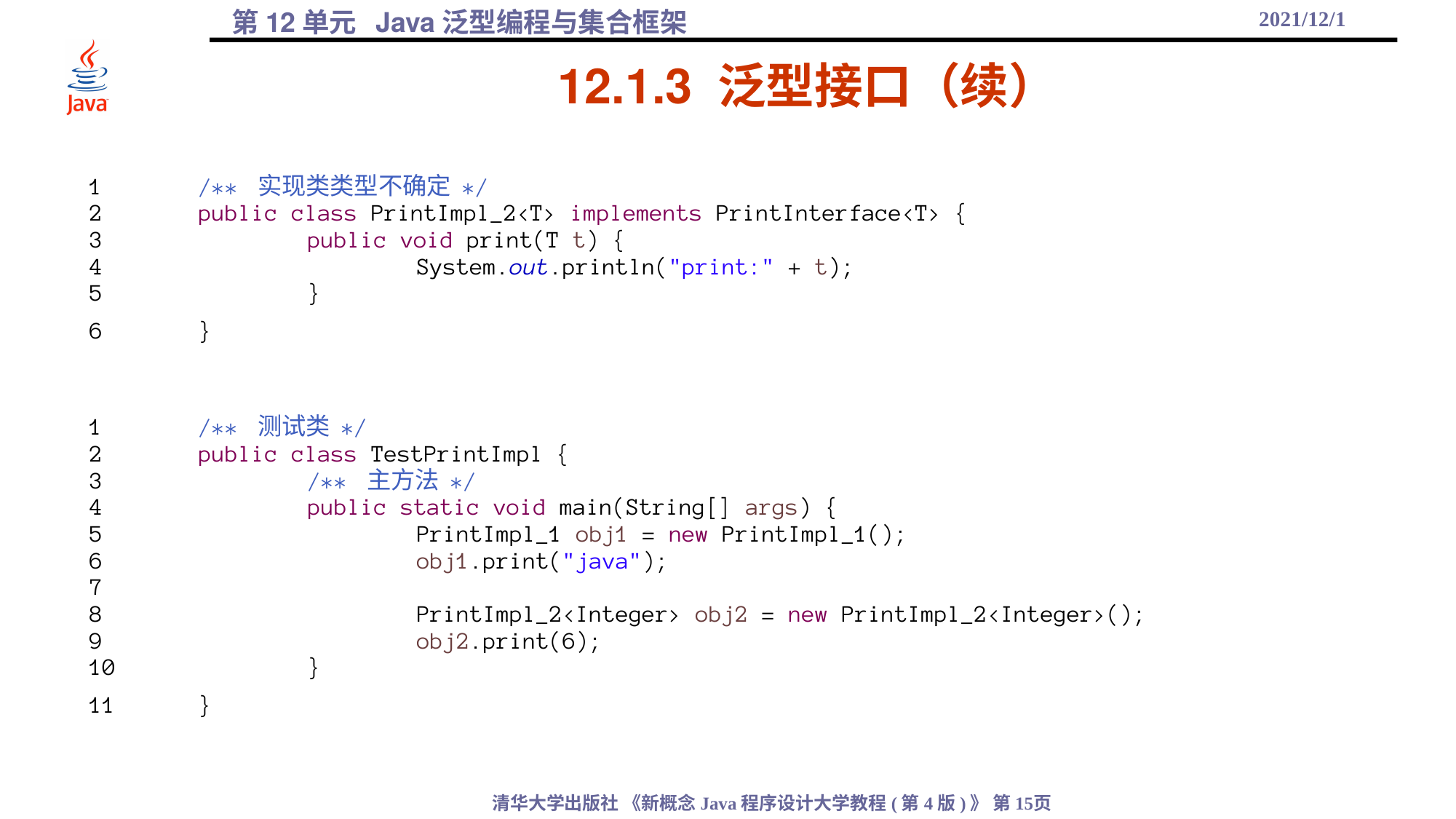

2021/12/1
# 12.1.3 泛型接口（续）
1	/** 实现类类型不确定 */
2	public class PrintImpl_2<T> implements PrintInterface<T> {
3		public void print(T t) {
4			System.out.println("print:" + t);
5		}
6	}
1	/** 测试类 */
2	public class TestPrintImpl {
3		/** 主方法 */
4		public static void main(String[] args) {
5			PrintImpl_1 obj1 = new PrintImpl_1();
6			obj1.print("java");
7
8			PrintImpl_2<Integer> obj2 = new PrintImpl_2<Integer>();
9			obj2.print(6);
10		}
11	}